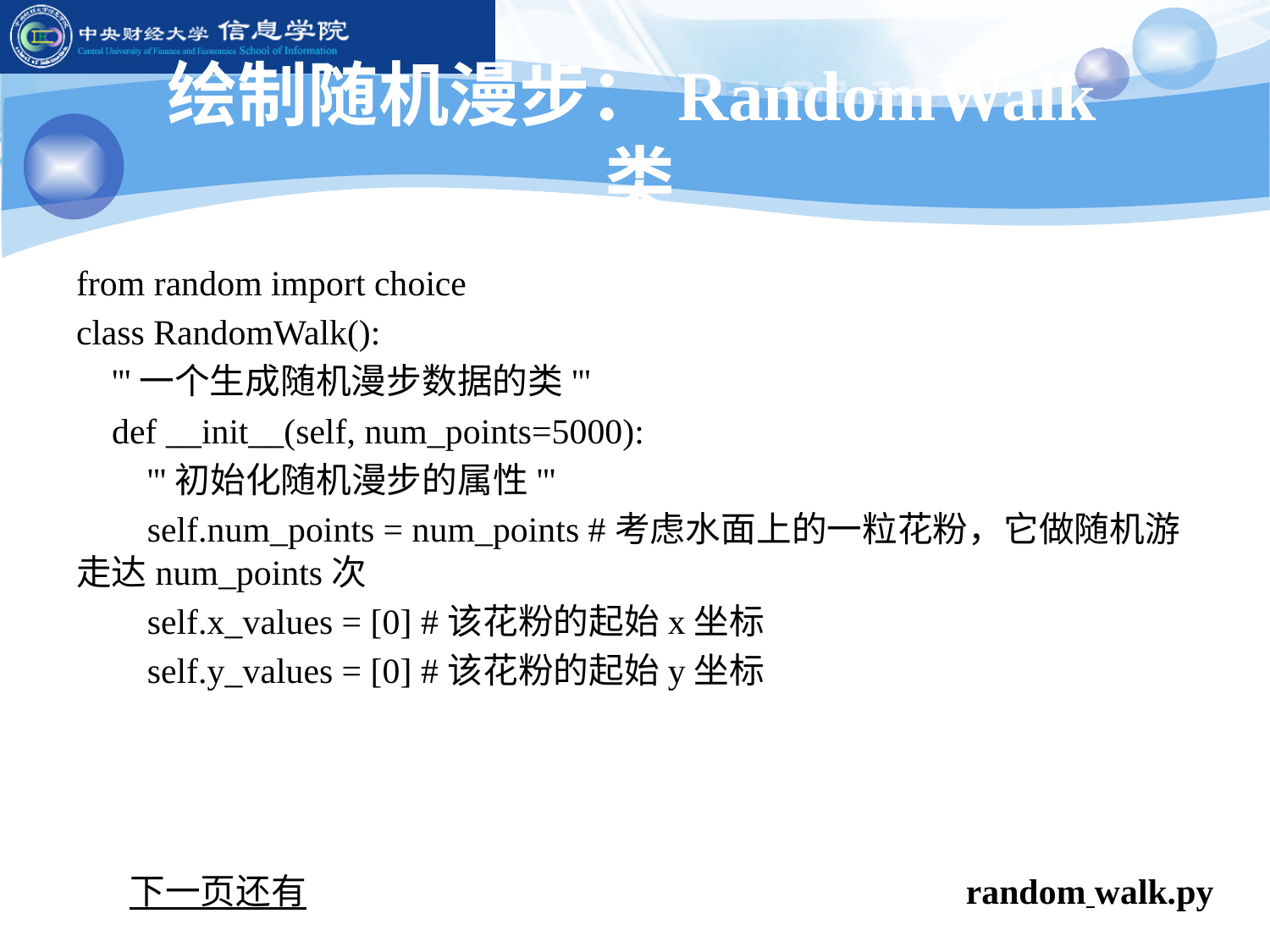

# 绘制随机漫步：RandomWalk类
from random import choice
class RandomWalk():
    '''一个生成随机漫步数据的类'''
    def __init__(self, num_points=5000):
        '''初始化随机漫步的属性'''
        self.num_points = num_points #考虑水面上的一粒花粉，它做随机游走达num_points次
        self.x_values = [0] #该花粉的起始x坐标
        self.y_values = [0] #该花粉的起始y坐标

下一页还有
random walk.py